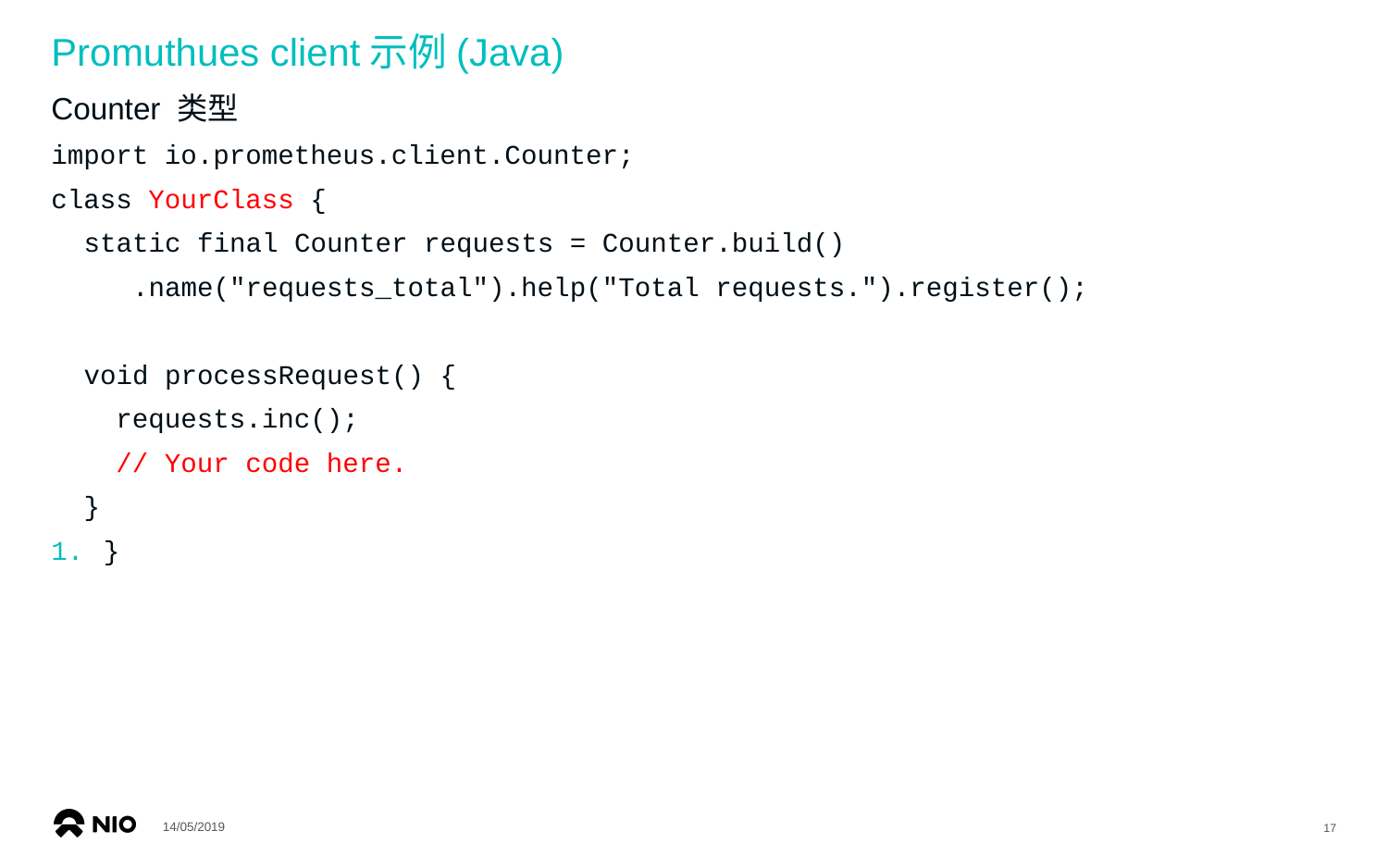

# Promuthues client示例(Java)

Counter 类型
import io.prometheus.client.Counter;
class YourClass {
  static final Counter requests = Counter.build()
     .name("requests_total").help("Total requests.").register();

  void processRequest() {
    requests.inc();
    // Your code here.
  }
}
14/05/2019

17